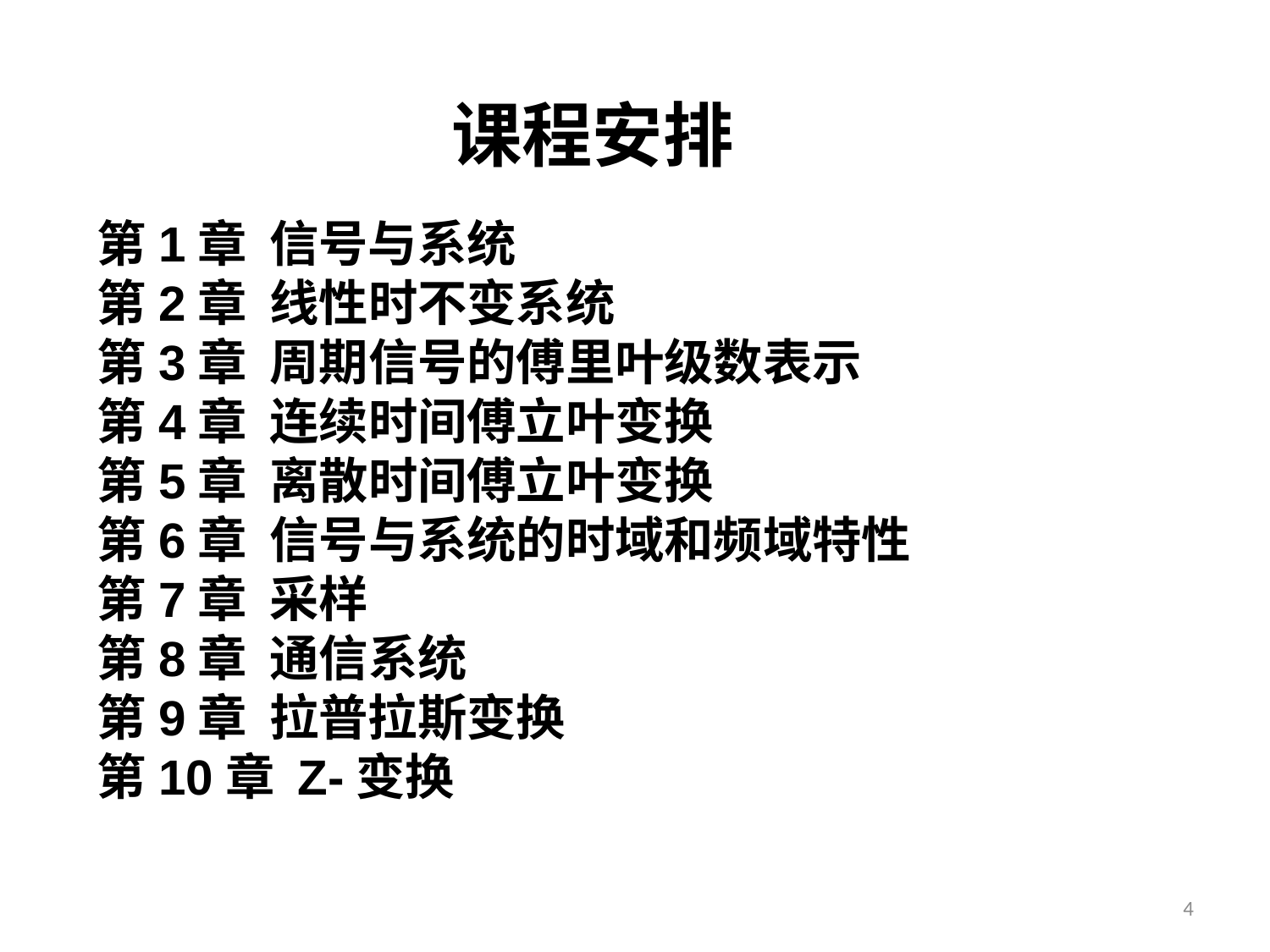

课程安排
第1章  信号与系统
第2章  线性时不变系统
第3章  周期信号的傅里叶级数表示
第4章  连续时间傅立叶变换
第5章  离散时间傅立叶变换
第6章  信号与系统的时域和频域特性
第7章  采样
第8章  通信系统
第9章  拉普拉斯变换
第10章 Z-变换

4